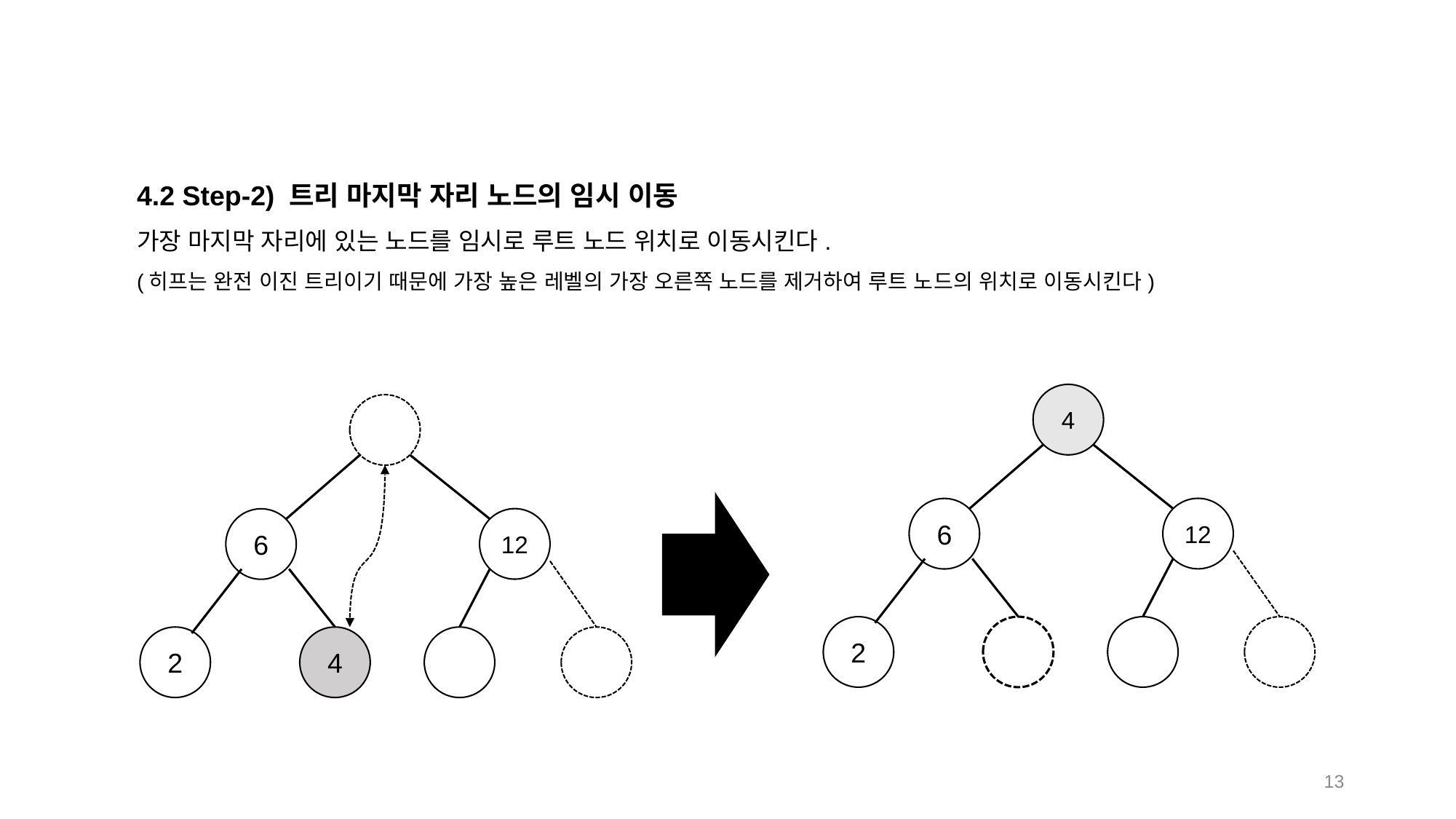

4.2 Step-2) 트리 마지막 자리 노드의 임시 이동
가장 마지막 자리에 있는 노드를 임시로 루트 노드 위치로 이동시킨다.
(히프는 완전 이진 트리이기 때문에 가장 높은 레벨의 가장 오른쪽 노드를 제거하여 루트 노드의 위치로 이동시킨다)
4

12
6
12
6
2

2
4

13